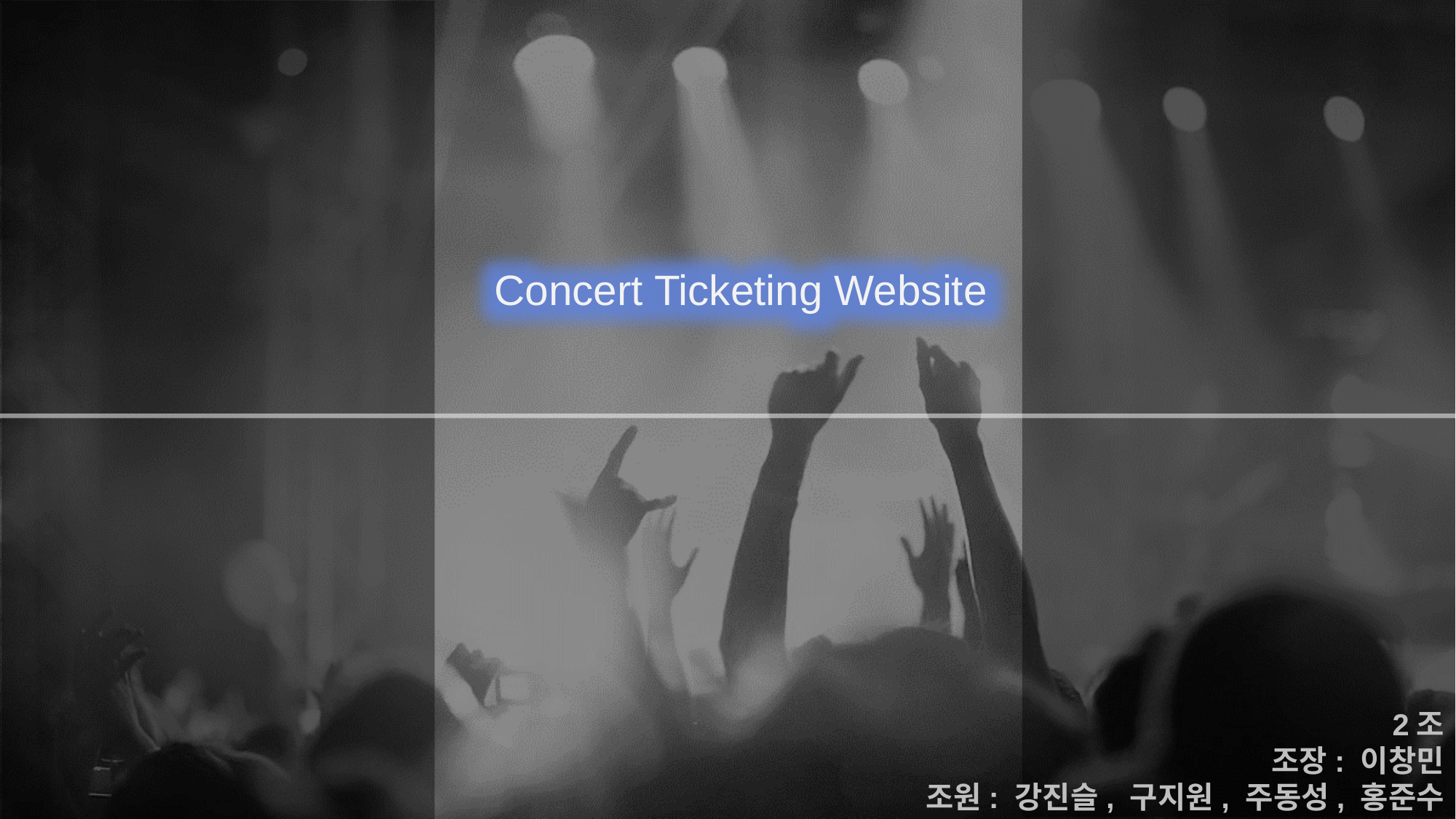

Concert Ticketing Website
2조
조장: 이창민
조원: 강진슬, 구지원, 주동성, 홍준수